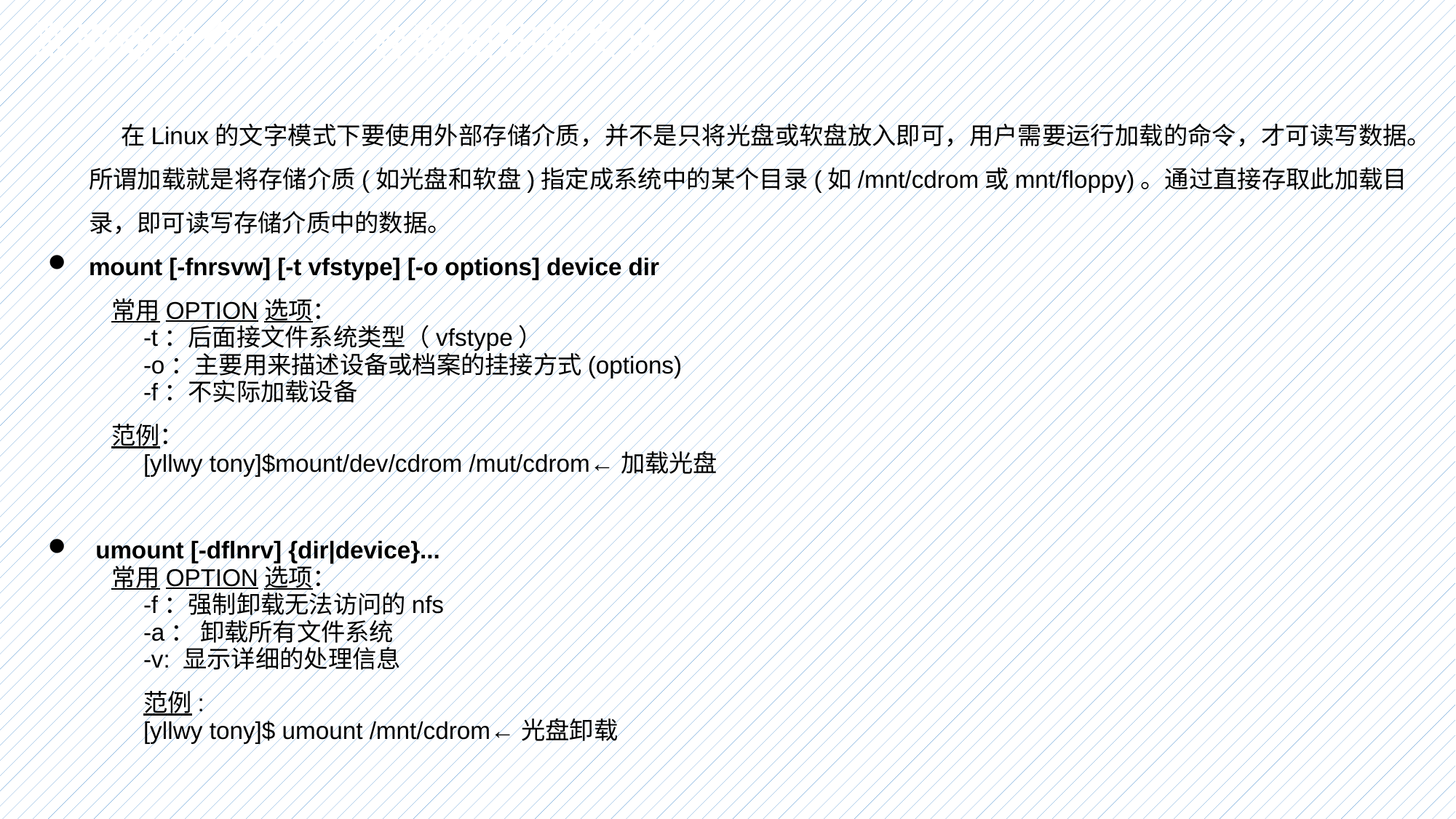

常用命令介绍——挂载和卸载文件
在Linux的文字模式下要使用外部存储介质，并不是只将光盘或软盘放入即可，用户需要运行加载的命令，才可读写数据。所谓加载就是将存储介质(如光盘和软盘)指定成系统中的某个目录(如/mnt/cdrom或mnt/floppy)。通过直接存取此加载目录，即可读写存储介质中的数据。
mount [-fnrsvw] [-t vfstype] [-o options] device dir
常用OPTION选项：
-t：后面接文件系统类型（vfstype）
-o：主要用来描述设备或档案的挂接方式(options)
-f：不实际加载设备
范例：
[yllwy tony]$mount/dev/cdrom /mut/cdrom←加载光盘

 umount [-dflnrv] {dir|device}...
常用OPTION选项：
-f：强制卸载无法访问的nfs
-a： 卸载所有文件系统
-v: 显示详细的处理信息
范例:
[yllwy tony]$ umount /mnt/cdrom←光盘卸载